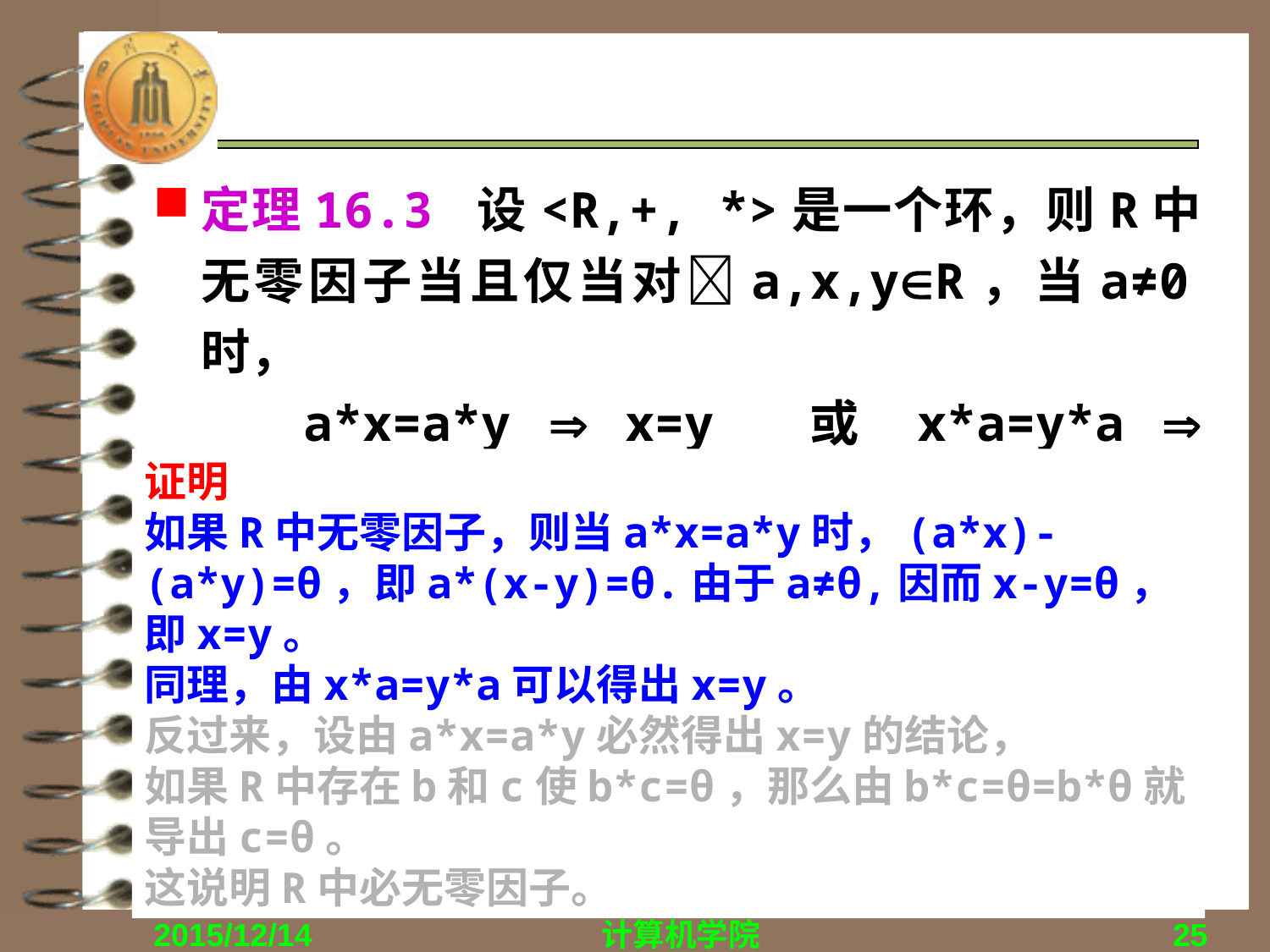

#
定理16.3 设<R,+, *>是一个环，则R中无零因子当且仅当对∀a,x,y∈R，当a≠0时，
    a*x=a*y ⇒ x=y  或  x*a=y*a ⇒ x=y
         （即满足可约律）
证明
如果R中无零因子，则当a*x=a*y时，(a*x)-(a*y)=θ，即a*(x-y)=θ.由于a≠θ,因而x-y=θ，即x=y。
同理，由x*a=y*a可以得出x=y。
反过来，设由a*x=a*y必然得出x=y的结论，
如果R中存在b和c使b*c=θ，那么由b*c=θ=b*θ就导出c=θ。
这说明R中必无零因子。
2015/12/14
计算机学院
25